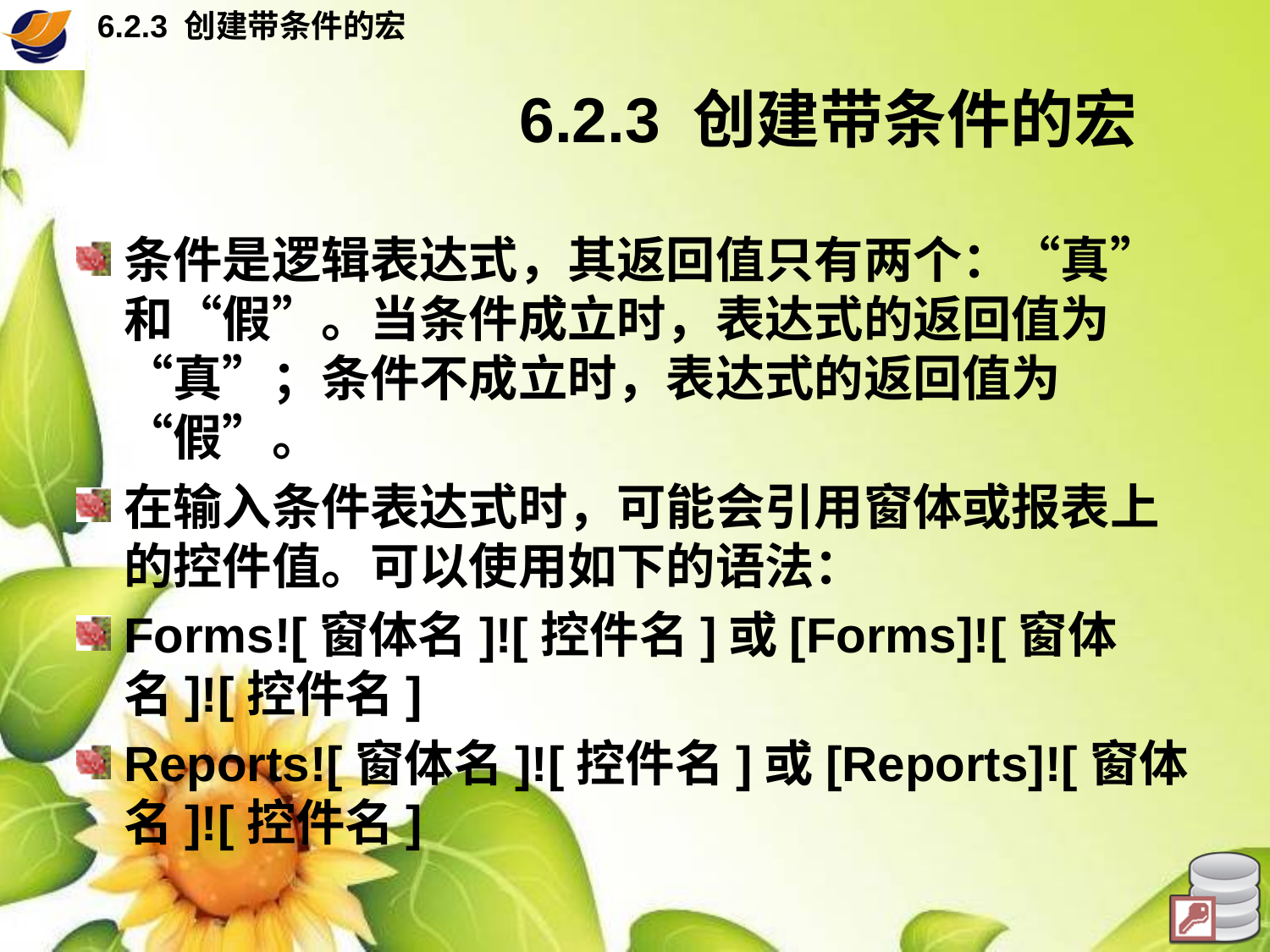

6.2.3 创建带条件的宏
# 6.2.3 创建带条件的宏
条件是逻辑表达式，其返回值只有两个：“真”和“假”。当条件成立时，表达式的返回值为“真”；条件不成立时，表达式的返回值为“假”。
在输入条件表达式时，可能会引用窗体或报表上的控件值。可以使用如下的语法：
Forms![窗体名]![控件名]或[Forms]![窗体名]![控件名]
Reports![窗体名]![控件名]或[Reports]![窗体名]![控件名]